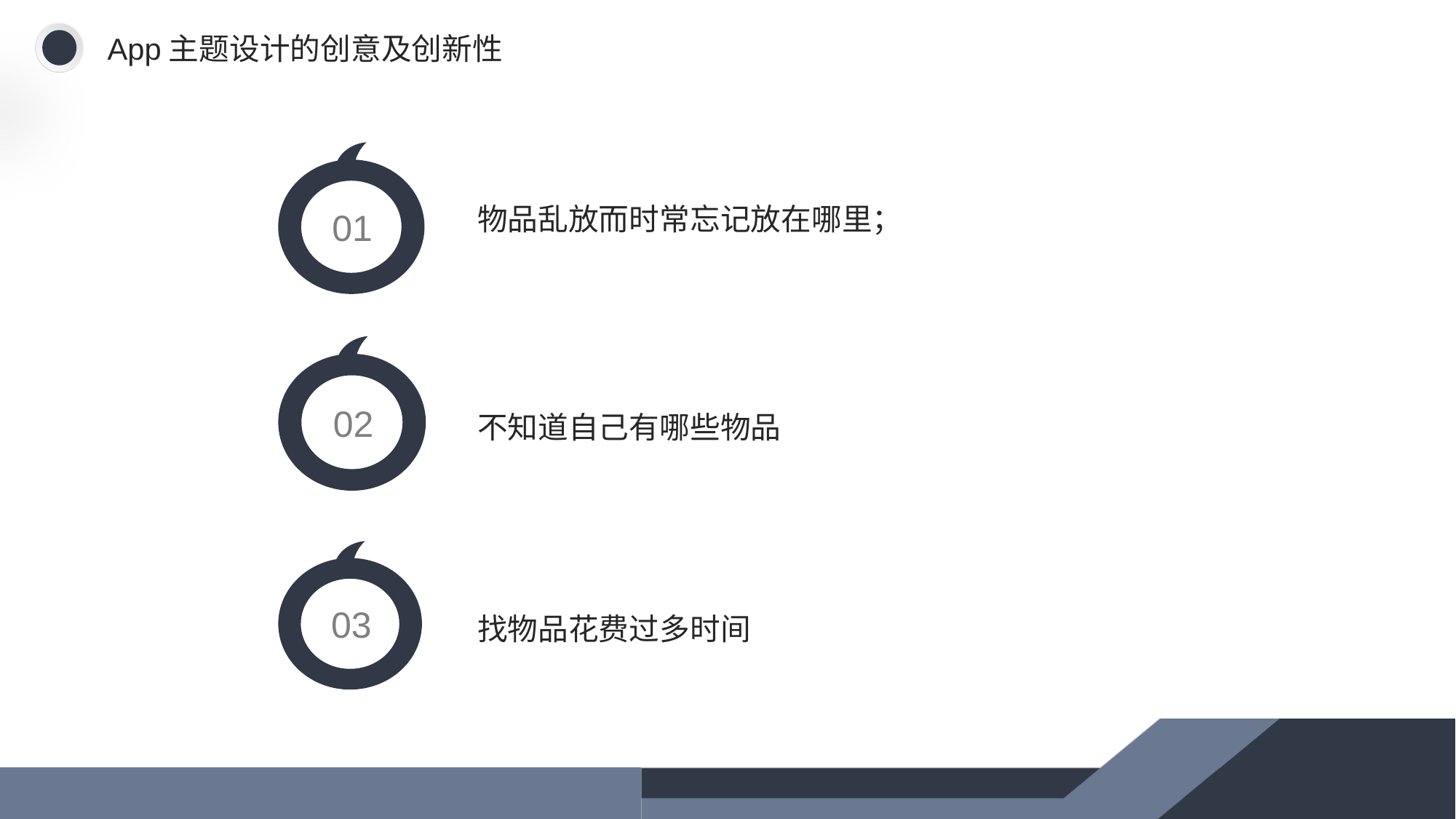

App主题设计的创意及创新性

01
物品乱放而时常忘记放在哪里；

02
不知道自己有哪些物品

03
找物品花费过多时间